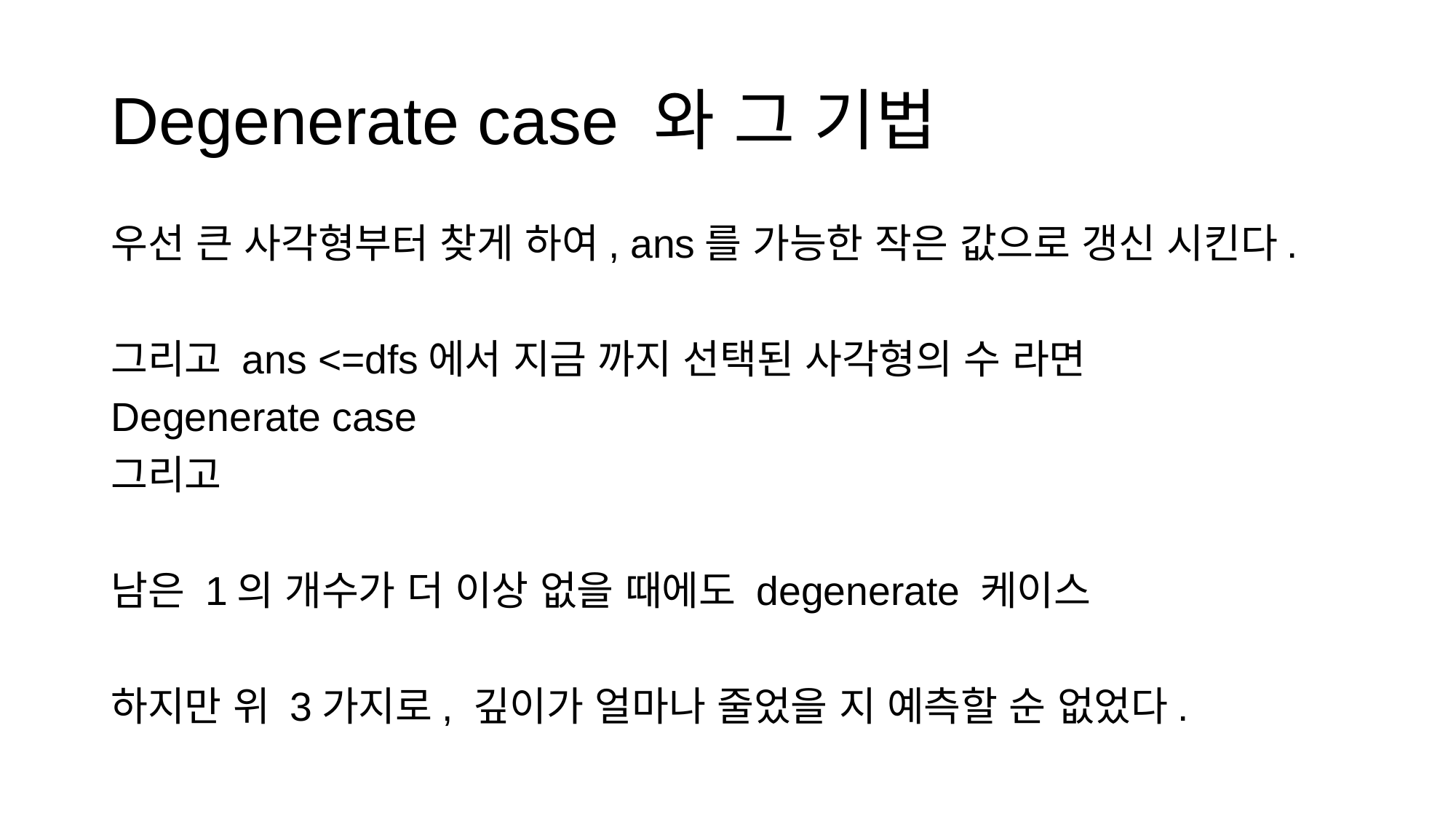

# Degenerate case 와 그 기법
우선 큰 사각형부터 찾게 하여, ans를 가능한 작은 값으로 갱신 시킨다.

그리고 ans <=dfs에서 지금 까지 선택된 사각형의 수 라면
Degenerate case
그리고

남은 1의 개수가 더 이상 없을 때에도 degenerate 케이스

하지만 위 3가지로, 깊이가 얼마나 줄었을 지 예측할 순 없었다.